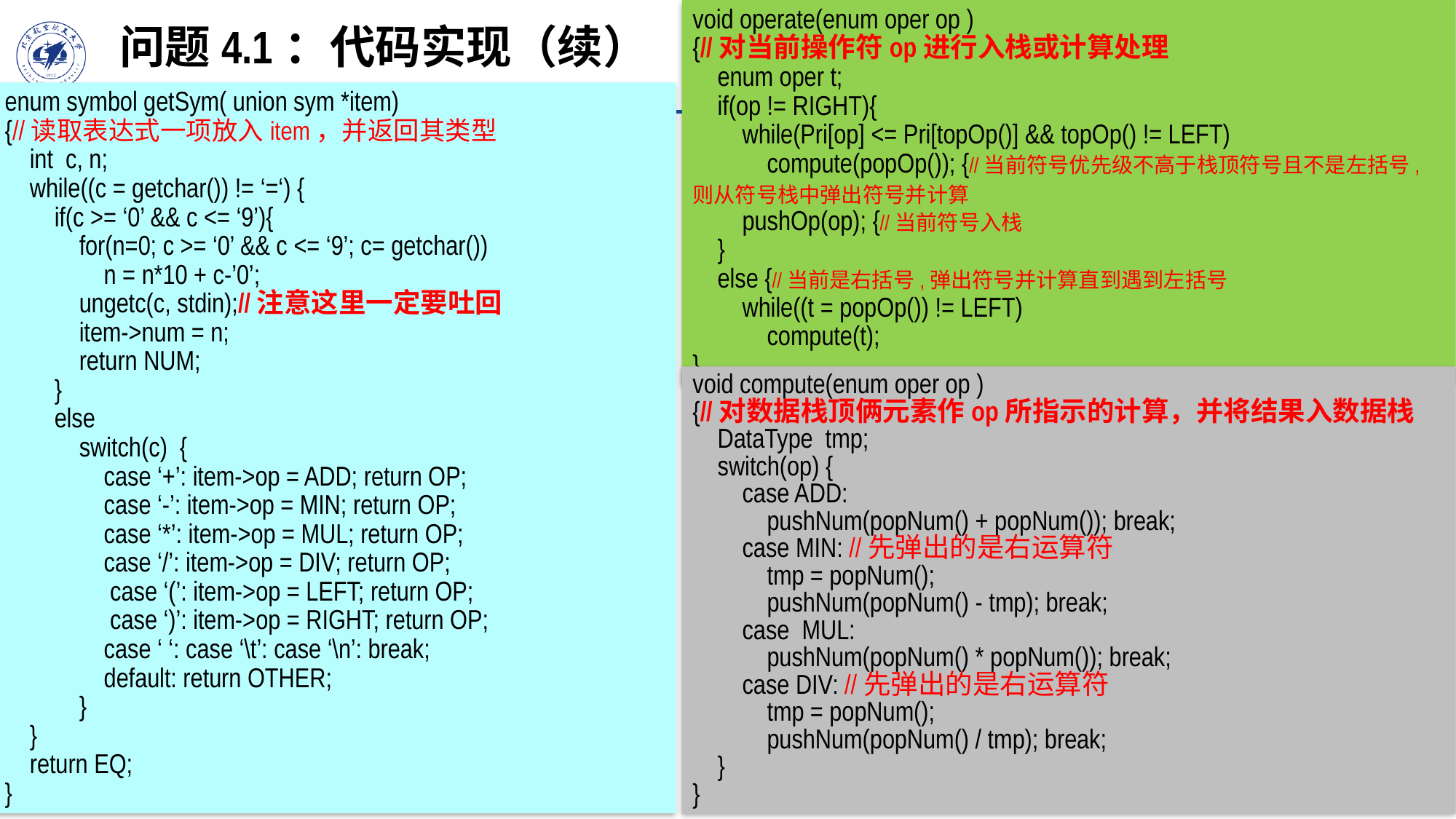

# 问题4.1：代码实现（续）
void operate(enum oper op )
{//对当前操作符op进行入栈或计算处理
    enum oper t;
    if(op != RIGHT){
        while(Pri[op] <= Pri[topOp()] && topOp() != LEFT)
            compute(popOp()); {//当前符号优先级不高于栈顶符号且不是左括号,则从符号栈中弹出符号并计算
        pushOp(op); {//当前符号入栈
    }
    else {//当前是右括号,弹出符号并计算直到遇到左括号
        while((t = popOp()) != LEFT)
            compute(t);
}
enum symbol getSym( union sym *item)
{//读取表达式一项放入item，并返回其类型
    int  c, n;
    while((c = getchar()) != ‘=‘) {
        if(c >= ‘0’ && c <= ‘9’){
            for(n=0; c >= ‘0’ && c <= ‘9’; c= getchar())
                n = n*10 + c-’0’;
            ungetc(c, stdin);//注意这里一定要吐回
            item->num = n;
            return NUM;
        }
        else
            switch(c)  {
                case ‘+’: item->op = ADD; return OP;
                case ‘-’: item->op = MIN; return OP;
                case ‘*’: item->op = MUL; return OP;
                case ‘/’: item->op = DIV; return OP;
                 case ‘(’: item->op = LEFT; return OP;
                 case ‘)’: item->op = RIGHT; return OP;
                case ‘ ‘: case ‘\t’: case ‘\n’: break;
                default: return OTHER;
            }
    }
    return EQ;
}
void compute(enum oper op )
{//对数据栈顶俩元素作op所指示的计算，并将结果入数据栈
    DataType  tmp;
    switch(op) {
        case ADD:
            pushNum(popNum() + popNum()); break;
        case MIN: //先弹出的是右运算符
            tmp = popNum();
            pushNum(popNum() - tmp); break;
        case  MUL:
            pushNum(popNum() * popNum()); break;
        case DIV: //先弹出的是右运算符
            tmp = popNum();
            pushNum(popNum() / tmp); break;
    }
}
62